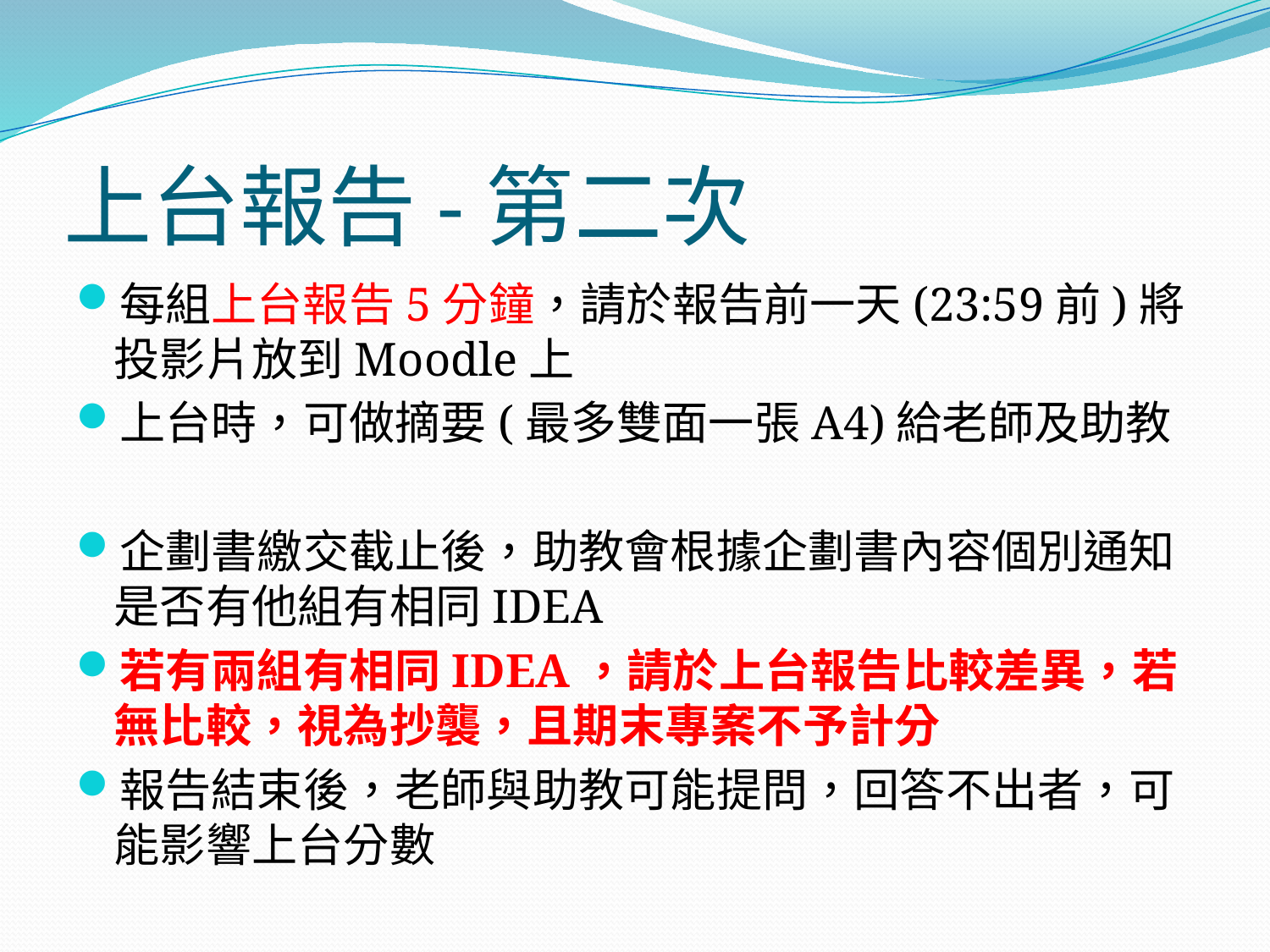

# 上台報告-第二次
每組上台報告5分鐘，請於報告前一天(23:59前)將投影片放到Moodle上
上台時，可做摘要(最多雙面一張A4)給老師及助教

企劃書繳交截止後，助教會根據企劃書內容個別通知是否有他組有相同IDEA
若有兩組有相同IDEA，請於上台報告比較差異，若無比較，視為抄襲，且期末專案不予計分
報告結束後，老師與助教可能提問，回答不出者，可能影響上台分數